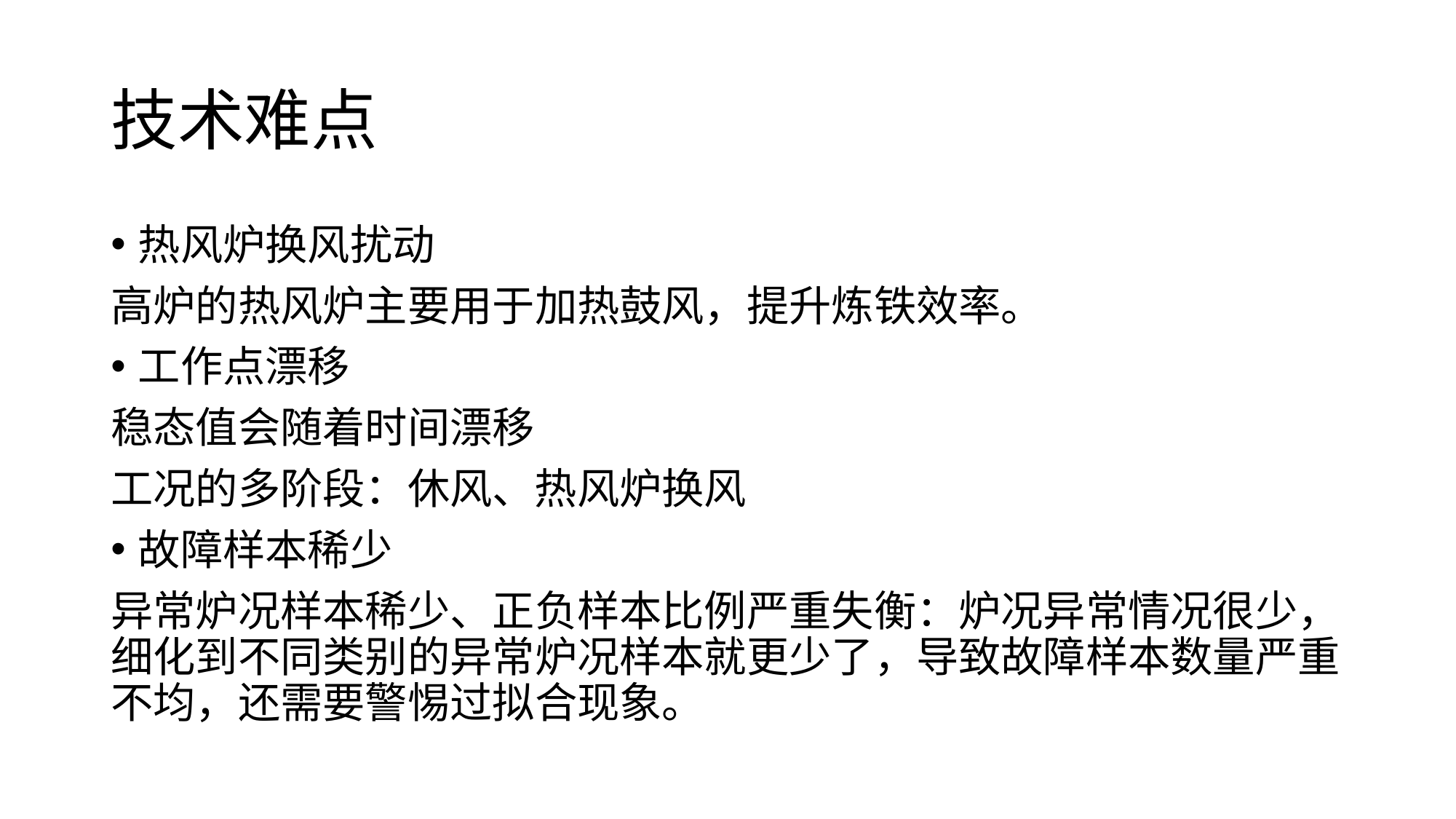

# 技术难点
热风炉换风扰动
高炉的热风炉主要用于加热鼓风，提升炼铁效率。
工作点漂移
稳态值会随着时间漂移
工况的多阶段：休风、热风炉换风
故障样本稀少
异常炉况样本稀少、正负样本比例严重失衡：炉况异常情况很少，细化到不同类别的异常炉况样本就更少了，导致故障样本数量严重不均，还需要警惕过拟合现象。